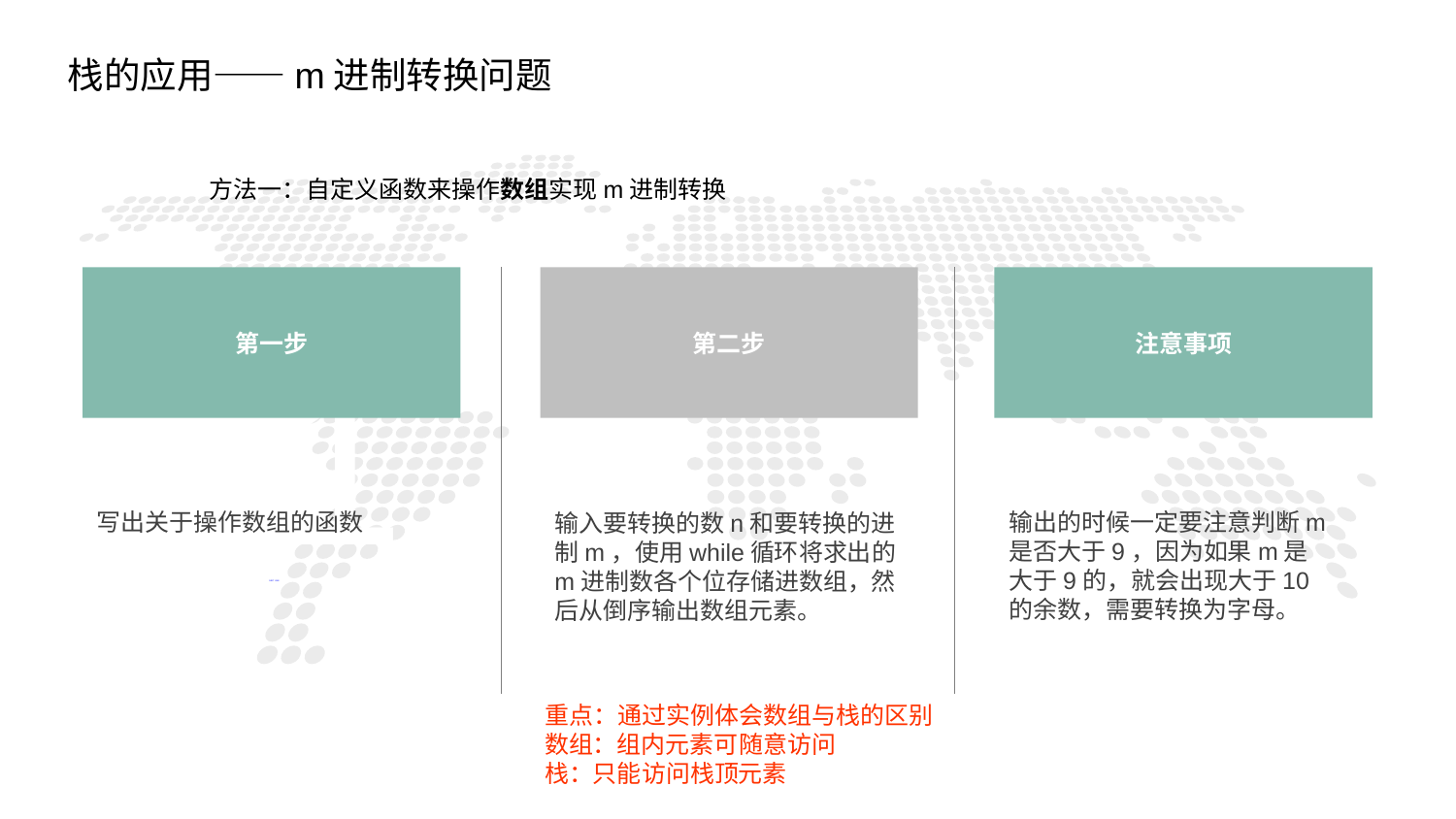

栈的应用——m进制转换问题
方法一：自定义函数来操作数组实现m进制转换
第一步
第二步
注意事项
1

写出关于操作数组的函数

输出的时候一定要注意判断m是否大于9，因为如果m是大于9的，就会出现大于10的余数，需要转换为字母。

输入要转换的数n和要转换的进制m，使用while循环将求出的m进制数各个位存储进数组，然后从倒序输出数组元素。
PART  ONE
重点：通过实例体会数组与栈的区别
数组：组内元素可随意访问
栈：只能访问栈顶元素